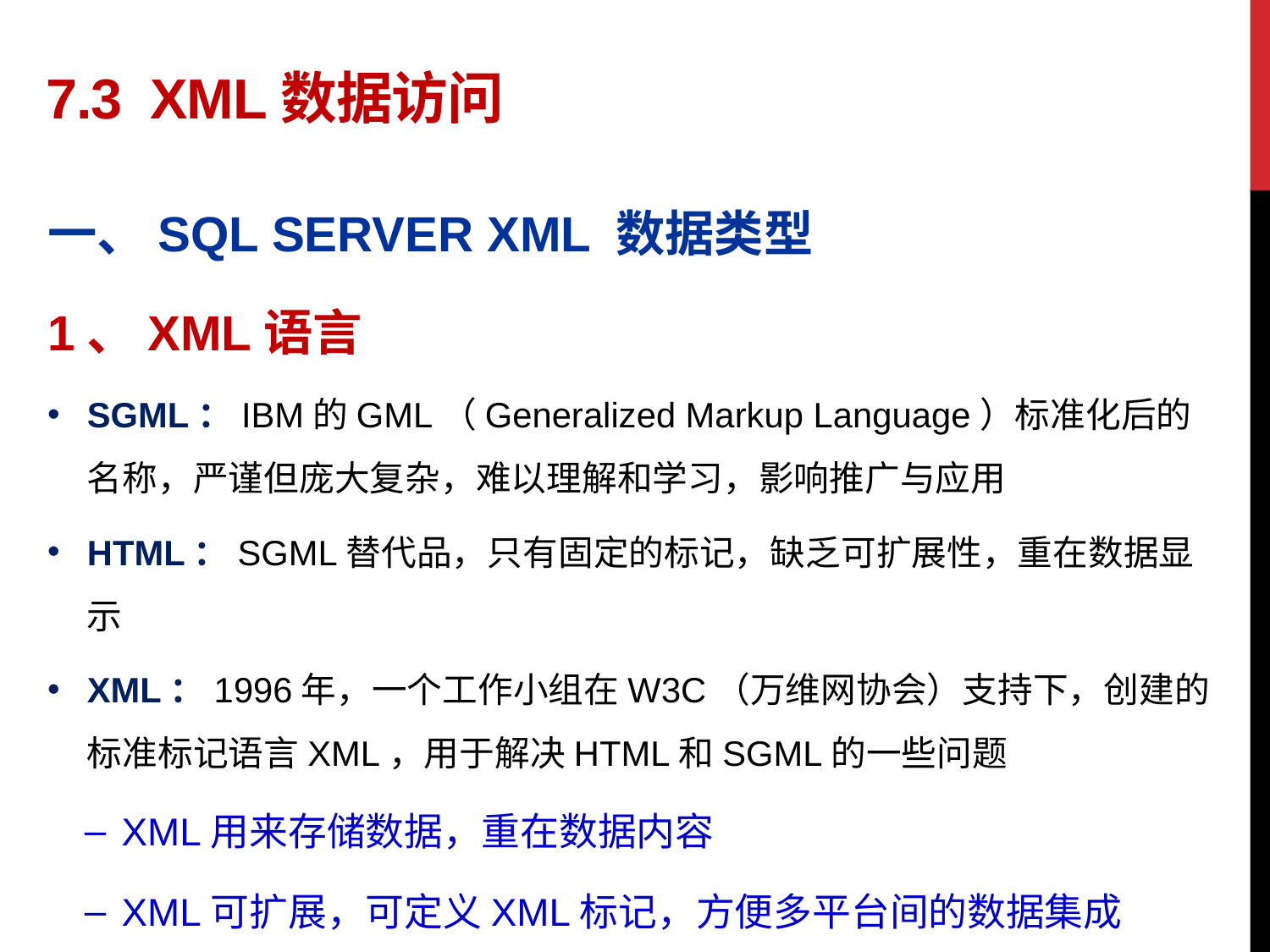

# 7.3  XML数据访问
一、SQL SERVER XML 数据类型
1、XML语言
SGML：IBM的GML（Generalized Markup Language）标准化后的名称，严谨但庞大复杂，难以理解和学习，影响推广与应用
HTML：SGML替代品，只有固定的标记，缺乏可扩展性，重在数据显示
XML：1996年，一个工作小组在W3C（万维网协会）支持下，创建的标准标记语言XML，用于解决HTML和SGML的一些问题
XML用来存储数据，重在数据内容
XML可扩展，可定义XML标记，方便多平台间的数据集成